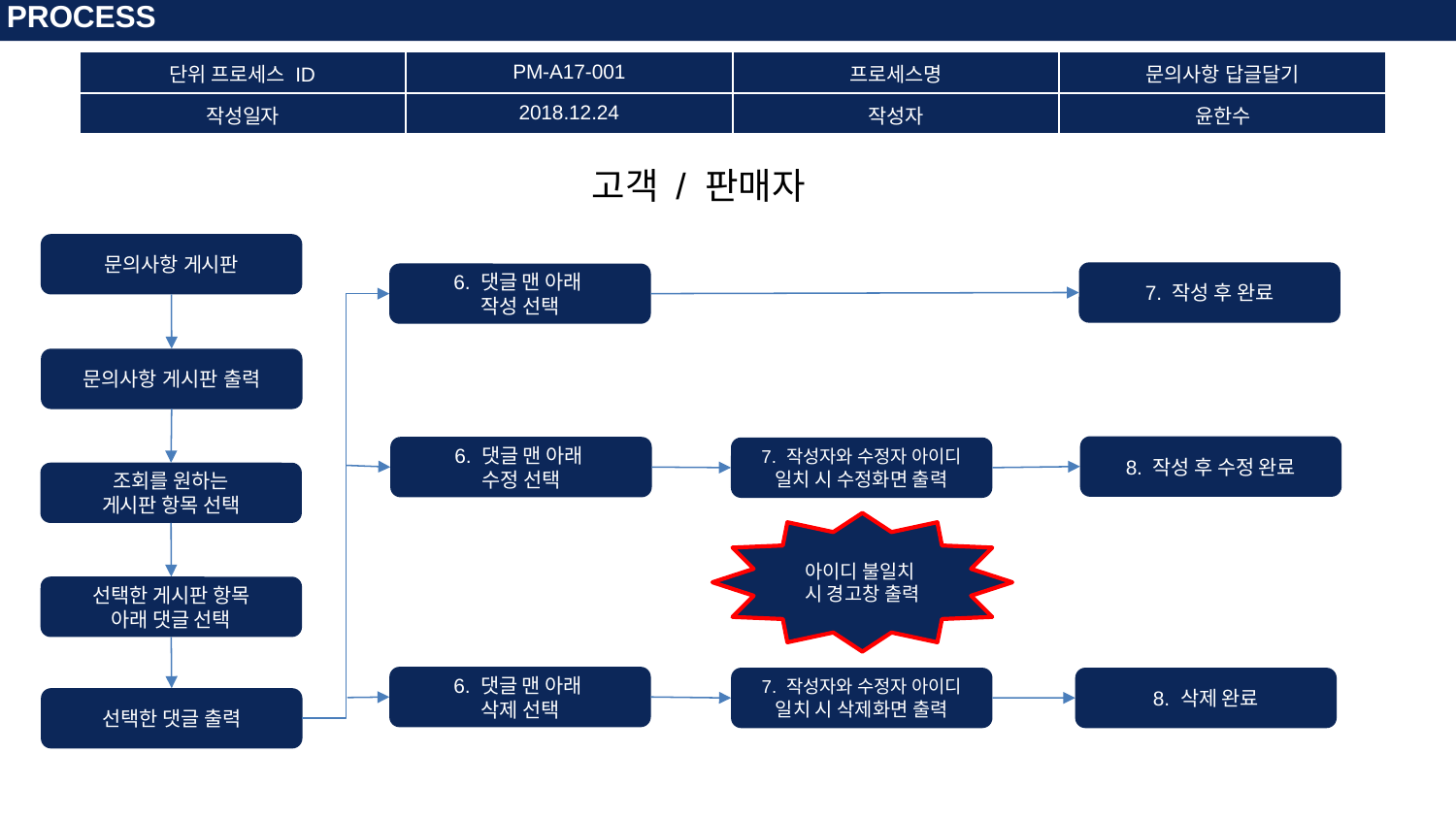

PROCESS
PROCESS
| 단위 프로세스 ID | PM-A17-001 | 프로세스명 | 문의사항 답글달기 |
| --- | --- | --- | --- |
| 작성일자 | 2018.12.24 | 작성자 | 윤한수 |
고객 / 판매자
문의사항 게시판
7. 작성 후 완료
6. 댓글 맨 아래
작성 선택
문의사항 게시판 출력
8. 작성 후 수정 완료
6. 댓글 맨 아래
수정 선택
7. 작성자와 수정자 아이디
일치 시 수정화면 출력
조회를 원하는
게시판 항목 선택
아이디 불일치
시 경고창 출력
선택한 게시판 항목
아래 댓글 선택
6. 댓글 맨 아래
삭제 선택
7. 작성자와 수정자 아이디
일치 시 삭제화면 출력
8. 삭제 완료
선택한 댓글 출력